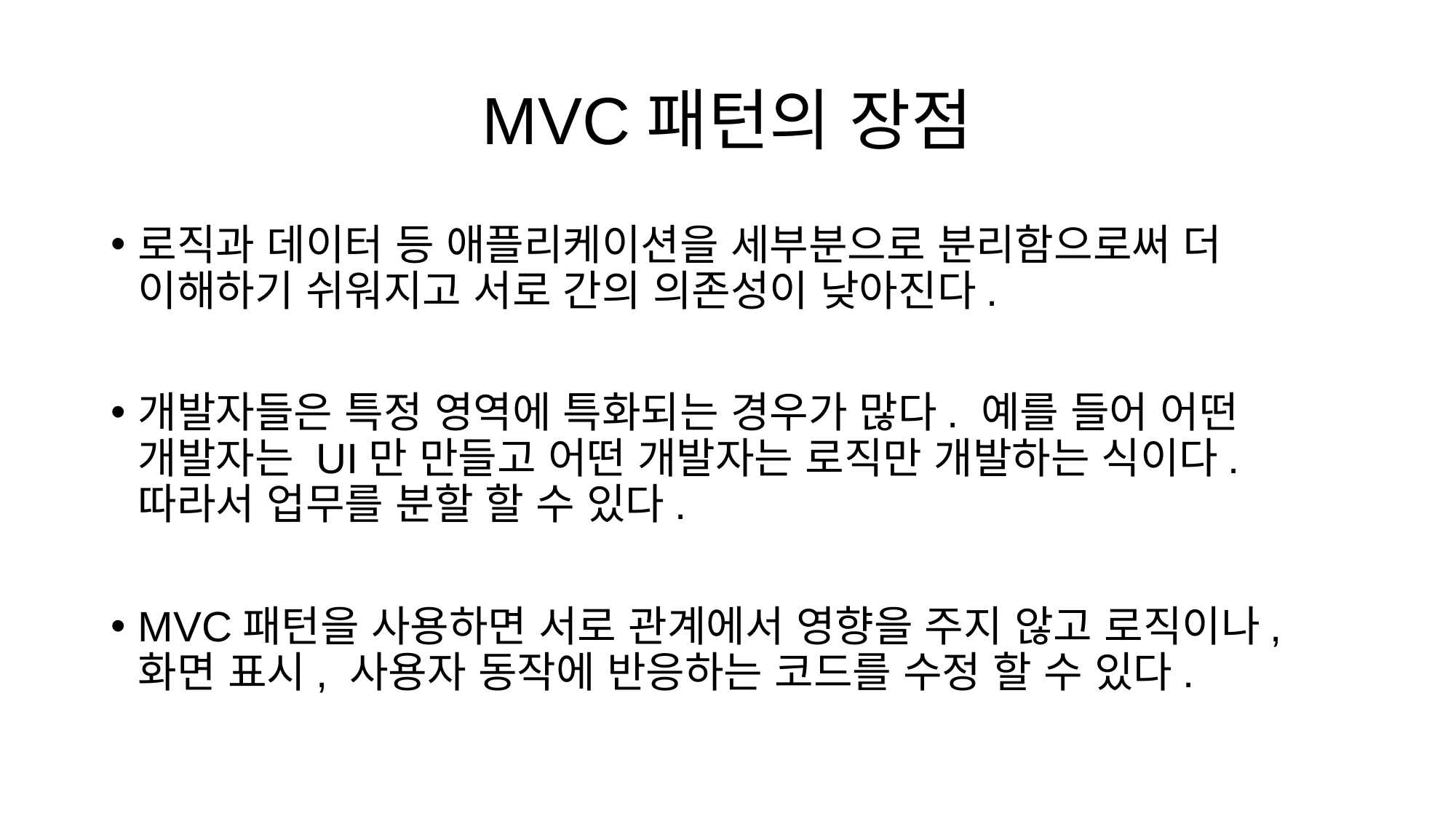

# MVC패턴의 장점
로직과 데이터 등 애플리케이션을 세부분으로 분리함으로써 더 이해하기 쉬워지고 서로 간의 의존성이 낮아진다.

개발자들은 특정 영역에 특화되는 경우가 많다. 예를 들어 어떤 개발자는 UI만 만들고 어떤 개발자는 로직만 개발하는 식이다. 따라서 업무를 분할 할 수 있다.

MVC패턴을 사용하면 서로 관계에서 영향을 주지 않고 로직이나, 화면 표시, 사용자 동작에 반응하는 코드를 수정 할 수 있다.